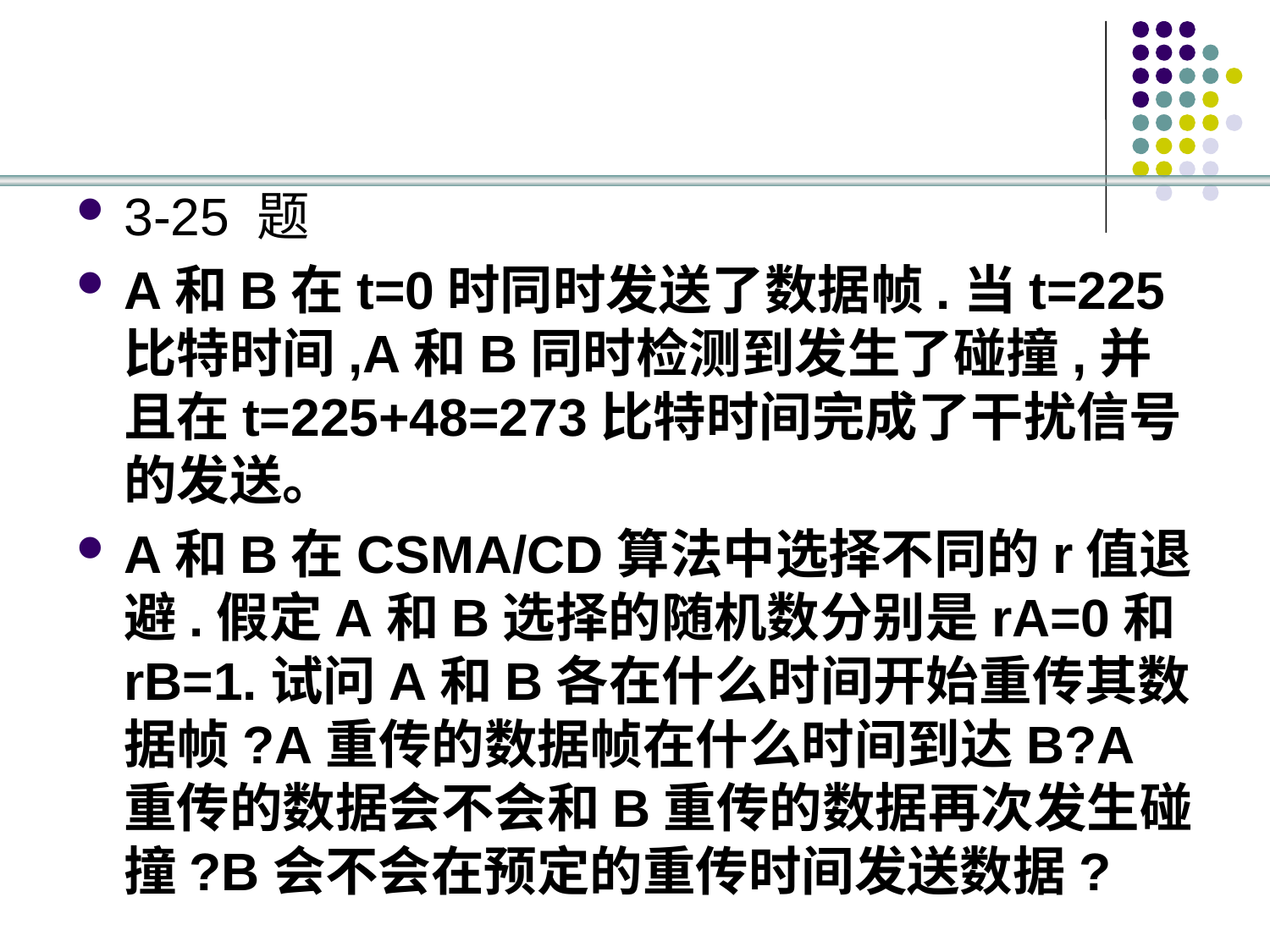

#
3-25 题
A和B在t=0时同时发送了数据帧.当t=225比特时间,A和B同时检测到发生了碰撞,并且在t=225+48=273比特时间完成了干扰信号的发送。
A和B在CSMA/CD算法中选择不同的r值退避.假定A和B选择的随机数分别是rA=0和rB=1.试问A和B各在什么时间开始重传其数据帧?A重传的数据帧在什么时间到达B?A重传的数据会不会和B重传的数据再次发生碰撞?B会不会在预定的重传时间发送数据?